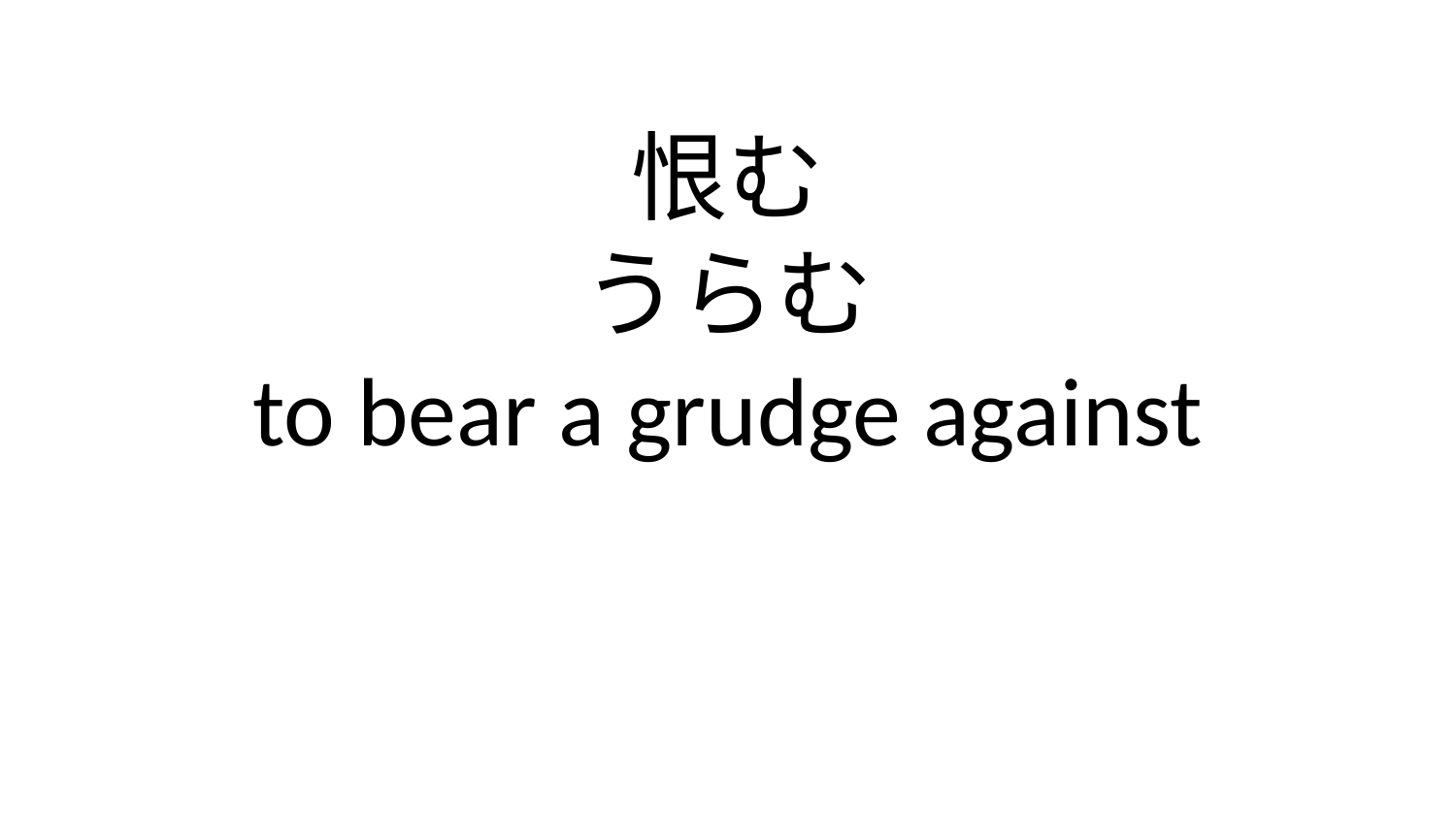

恨む
うらむ
to bear a grudge against